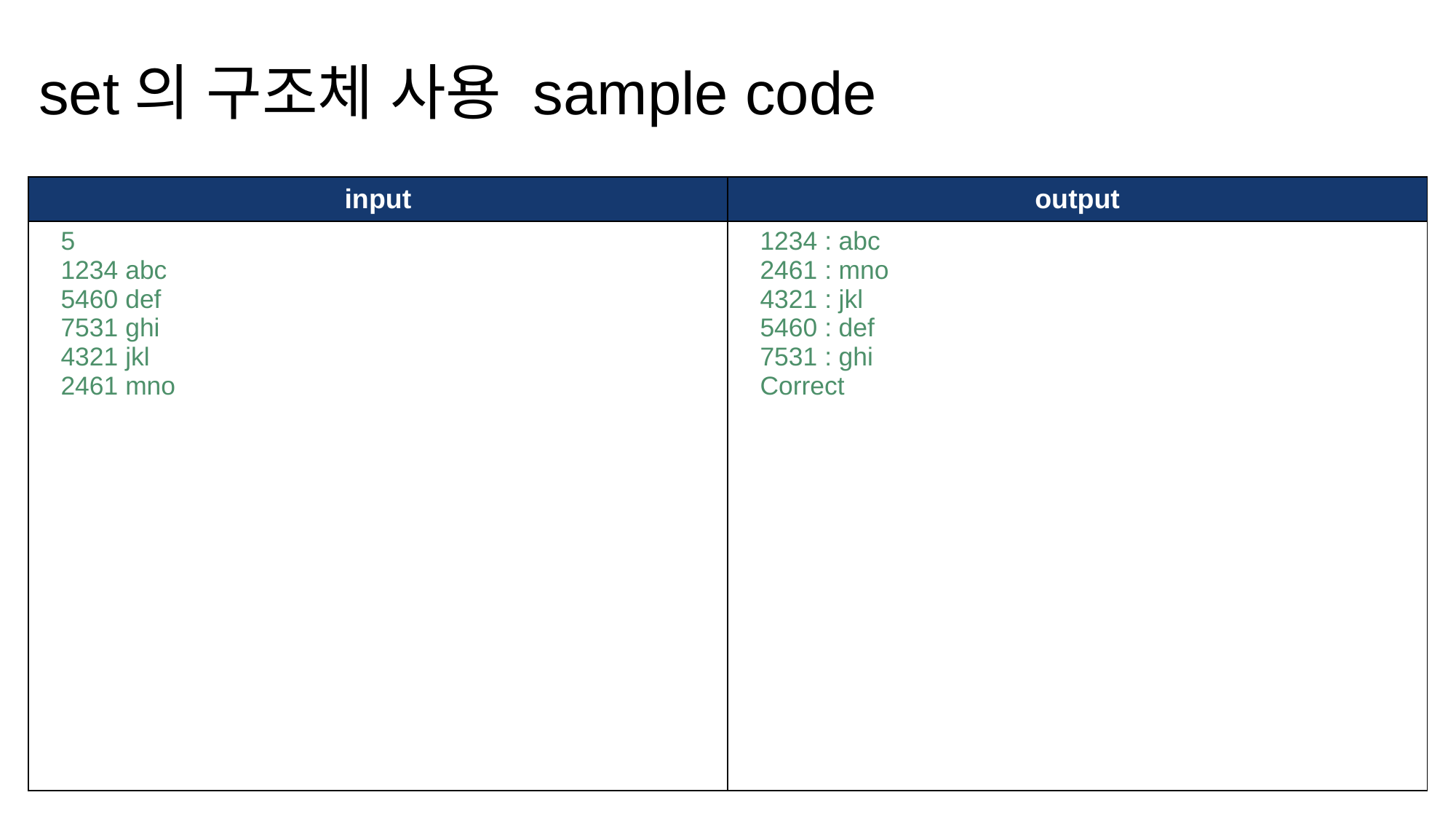

set의 구조체 사용 sample code
| input | output |
| --- | --- |
| 5 1234 abc 5460 def 7531 ghi 4321 jkl 2461 mno | 1234 : abc 2461 : mno 4321 : jkl 5460 : def 7531 : ghi Correct |